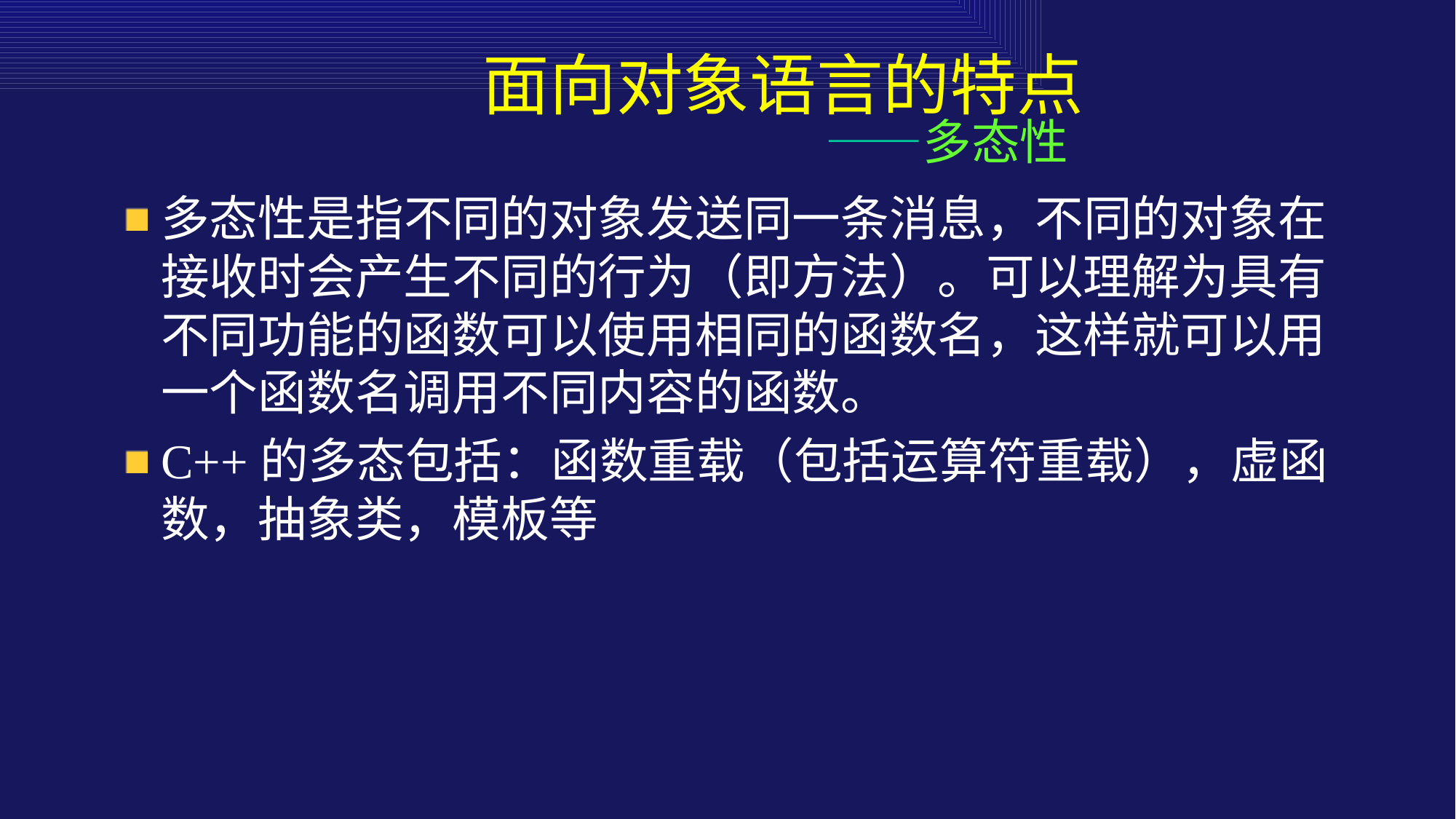

# 面向对象语言的特点 ——多态性
多态性是指不同的对象发送同一条消息，不同的对象在接收时会产生不同的行为（即方法）。可以理解为具有不同功能的函数可以使用相同的函数名，这样就可以用一个函数名调用不同内容的函数。
C++的多态包括：函数重载（包括运算符重载），虚函数，抽象类，模板等